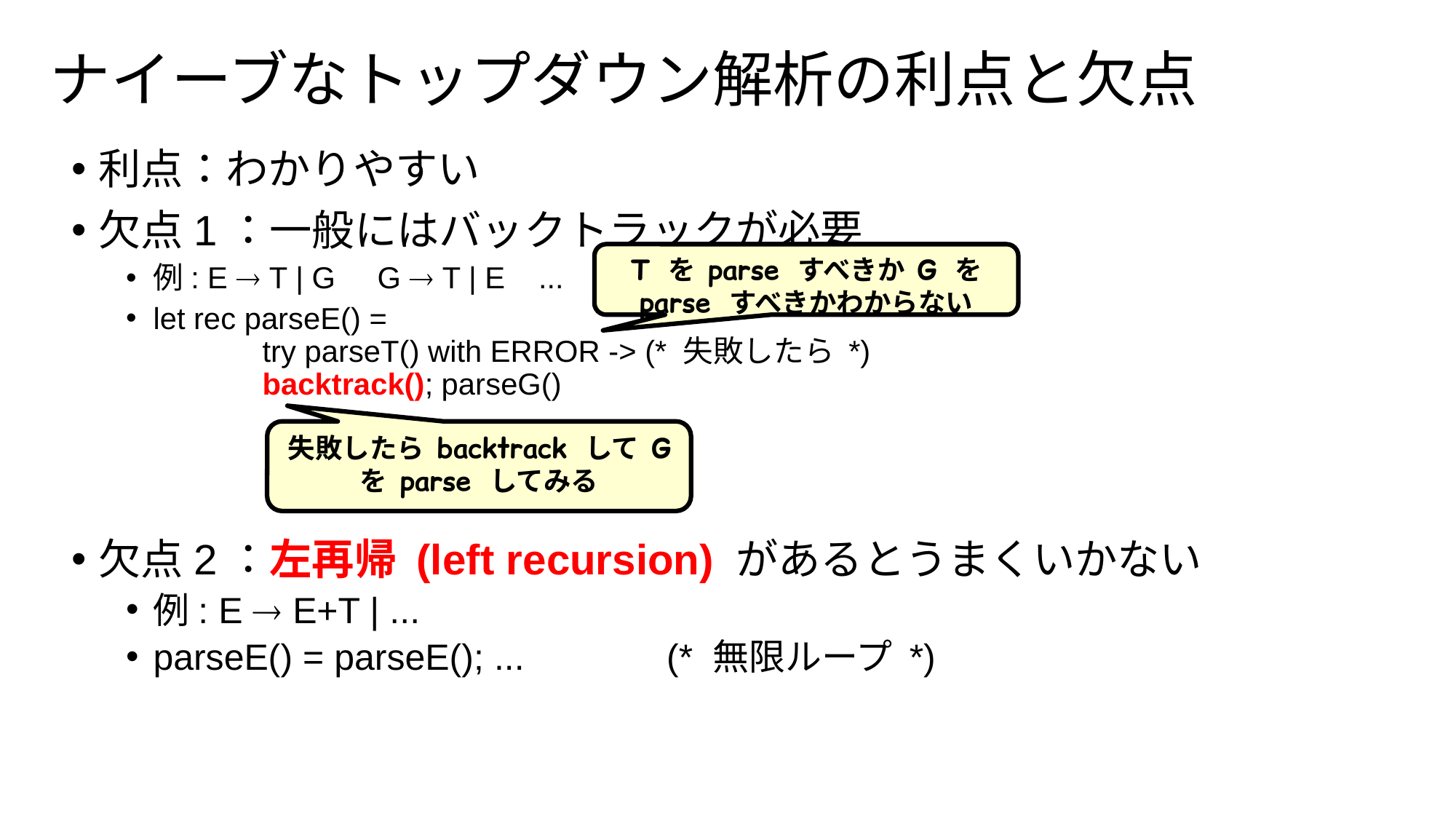

# ナイーブなトップダウン解析の利点と欠点
利点：わかりやすい
欠点1：一般にはバックトラックが必要
例: E → T | G     G → T | E    ...
let rec parseE() =
	try parseT() with ERROR -> (* 失敗したら *)
	backtrack(); parseG()

欠点2：左再帰 (left recursion) があるとうまくいかない
例: E → E+T | ...
parseE() = parseE(); ...              (* 無限ループ *)

T を parse すべきか G を
parse すべきかわからない
失敗したら backtrack して G を parse してみる